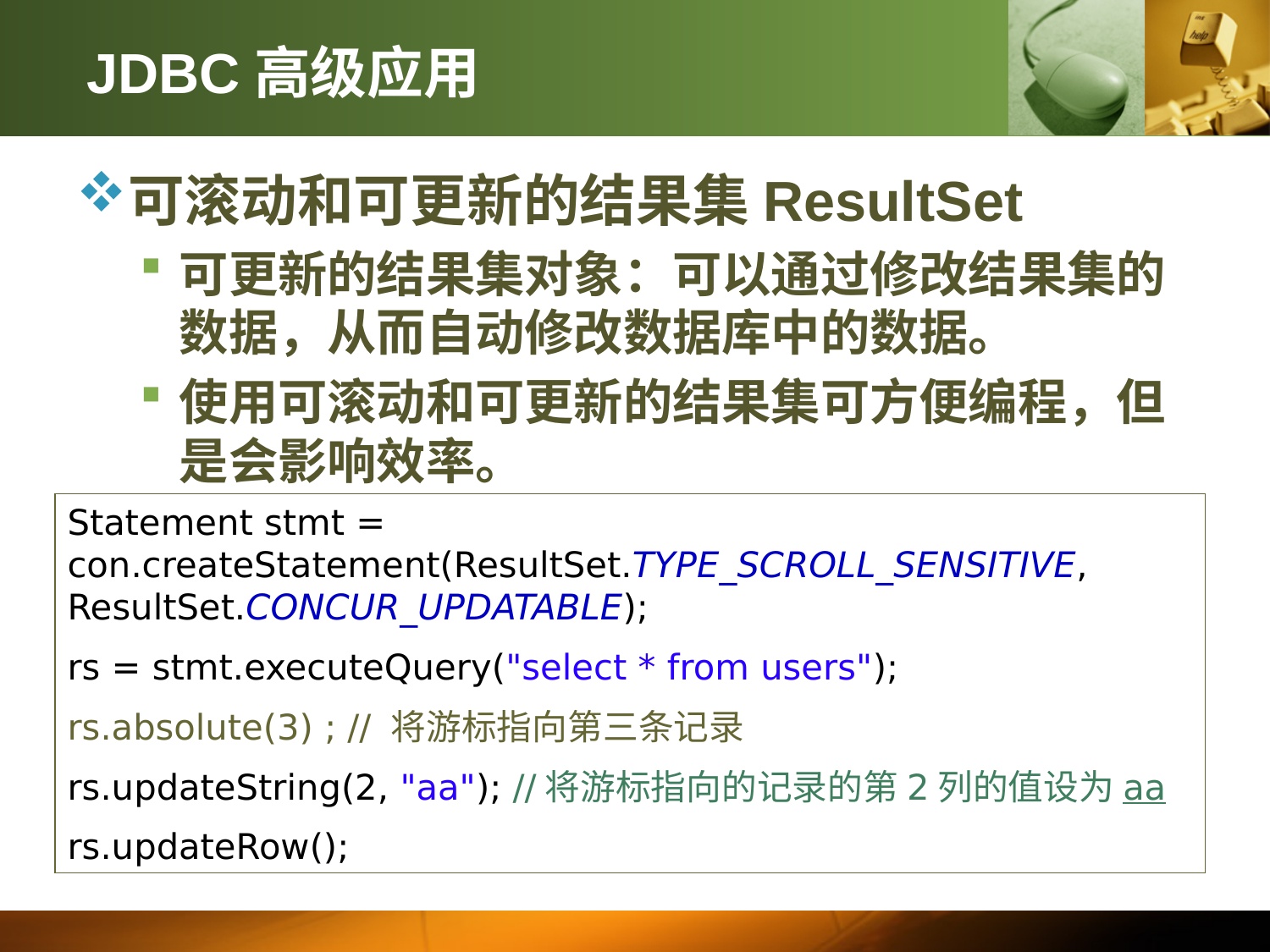

# JDBC高级应用
可滚动和可更新的结果集ResultSet
可更新的结果集对象：可以通过修改结果集的数据，从而自动修改数据库中的数据。
使用可滚动和可更新的结果集可方便编程，但是会影响效率。
Statement stmt = con.createStatement(ResultSet.TYPE_SCROLL_SENSITIVE, ResultSet.CONCUR_UPDATABLE);
rs = stmt.executeQuery("select * from users");
rs.absolute(3) ; // 将游标指向第三条记录
rs.updateString(2, "aa"); //将游标指向的记录的第2列的值设为aa
rs.updateRow();